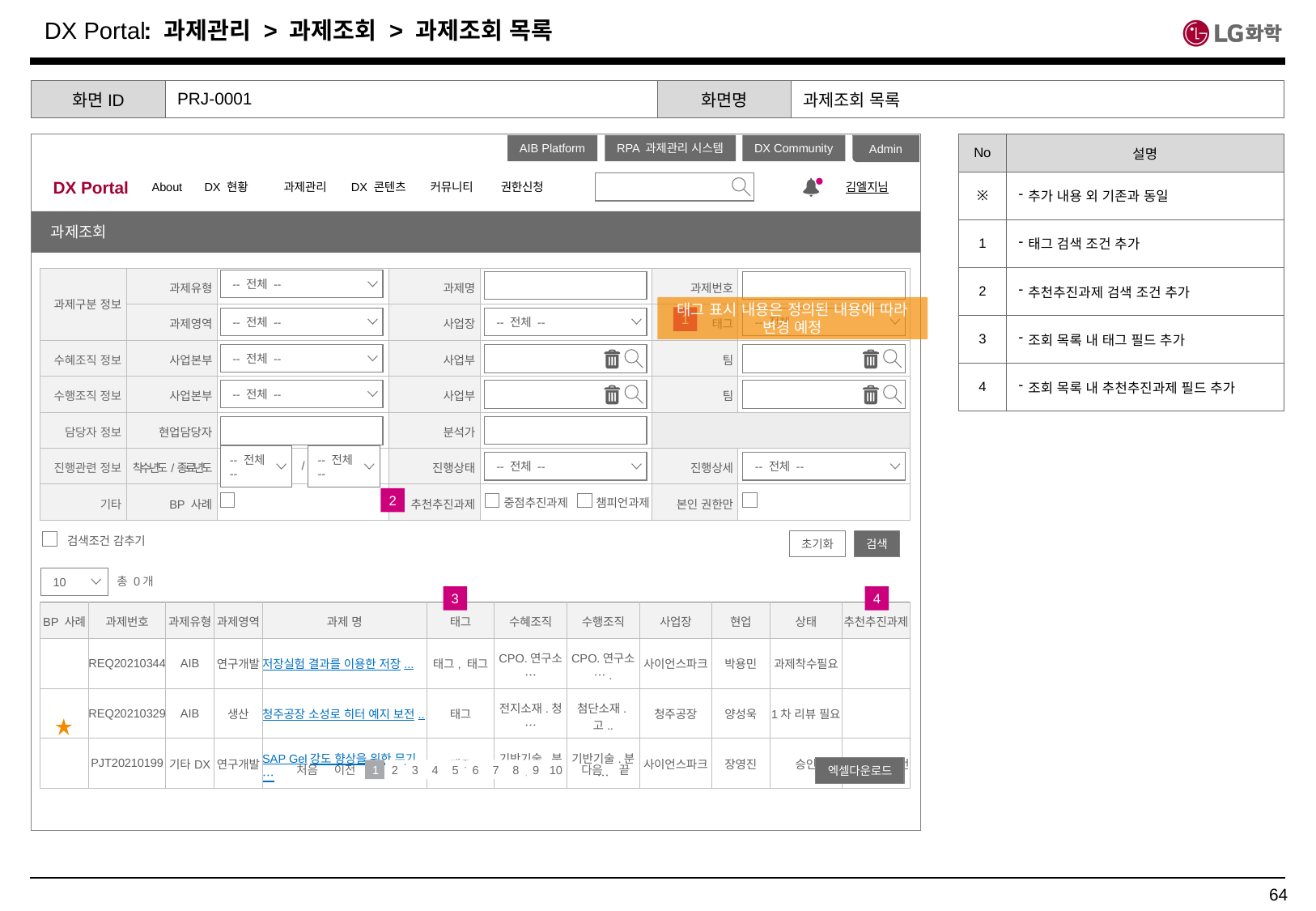

: 과제관리 > 과제조회 > 과제조회 목록
| 화면ID | PRJ-0001 | 화면명 | 과제조회 목록 |
| --- | --- | --- | --- |

| No | 설명 |
| --- | --- |
| ※ | 추가 내용 외 기존과 동일 |
| 1 | 태그 검색 조건 추가 |
| 2 | 추천추진과제 검색 조건 추가 |
| 3 | 조회 목록 내 태그 필드 추가 |
| 4 | 조회 목록 내 추천추진과제 필드 추가 |

Admin
DX Portal

About
DX 현황
과제관리
DX 콘텐츠
커뮤니티
권한신청
김엘지님

AIB Platform
RPA 과제관리 시스템
DX Community
공지사항

과제조회
| 과제구분 정보 | 과제유형 |  | 과제명 |  | 과제번호 |  |
| --- | --- | --- | --- | --- | --- | --- |
|  | 과제영역 |  | 사업장 |  | 태그 |  |
| 수혜조직 정보 | 사업본부 |  | 사업부 |  | 팀 |  |
| 수행조직 정보 | 사업본부 |  | 사업부 |  | 팀 |  |
| 담당자 정보 | 현업담당자 |  | 분석가 |  |  |  |
| 진행관련 정보 | 착수년도/종료년도 | / | 진행상태 |  | 진행상세 |  |
| 기타 | BP 사례 |  | 추천추진과제 |  | 본인 권한만 |  |
-- 전체 --

태그 표시 내용은 정의된 내용에 따라 변경 예정
1
-- 전체 --

-- 전체 --

-- 전체 --

-- 전체 --

-- 전체 --

-- 전체 --

-- 전체 --

-- 전체 --

-- 전체 --

2
중점추진과제

챔피언과제

검색조건 감추기

초기화
검색
10

총 0개
3
4
| BP 사례 | 과제번호 | 과제유형 | 과제영역 | 과제 명 | 태그 | 수혜조직 | 수행조직 | 사업장 | 현업 | 상태 | 추천추진과제 |
| --- | --- | --- | --- | --- | --- | --- | --- | --- | --- | --- | --- |
|  | REQ20210344 | AIB | 연구개발 | 저장실험 결과를 이용한 저장... | 태그, 태그 | CPO.연구소… | CPO.연구소…. | 사이언스파크 | 박용민 | 과제착수필요 |  |
|  | REQ20210329 | AIB | 생산 | 청주공장 소성로 히터 예지 보전.. | 태그 | 전지소재.청… | 첨단소재.고.. | 청주공장 | 양성욱 | 1차 리뷰 필요 |  |
|  | PJT20210199 | 기타DX | 연구개발 | SAP Gel강도 향상을 위한 무기… | 태그 | 기반기술.분… | 기반기술.분… | 사이언스파크 | 장영진 | 승인 | 중점, 챔피언 |

처음     이전
다음     끝
1
2
3
4
5
6
7
8
9
10
엑셀다운로드